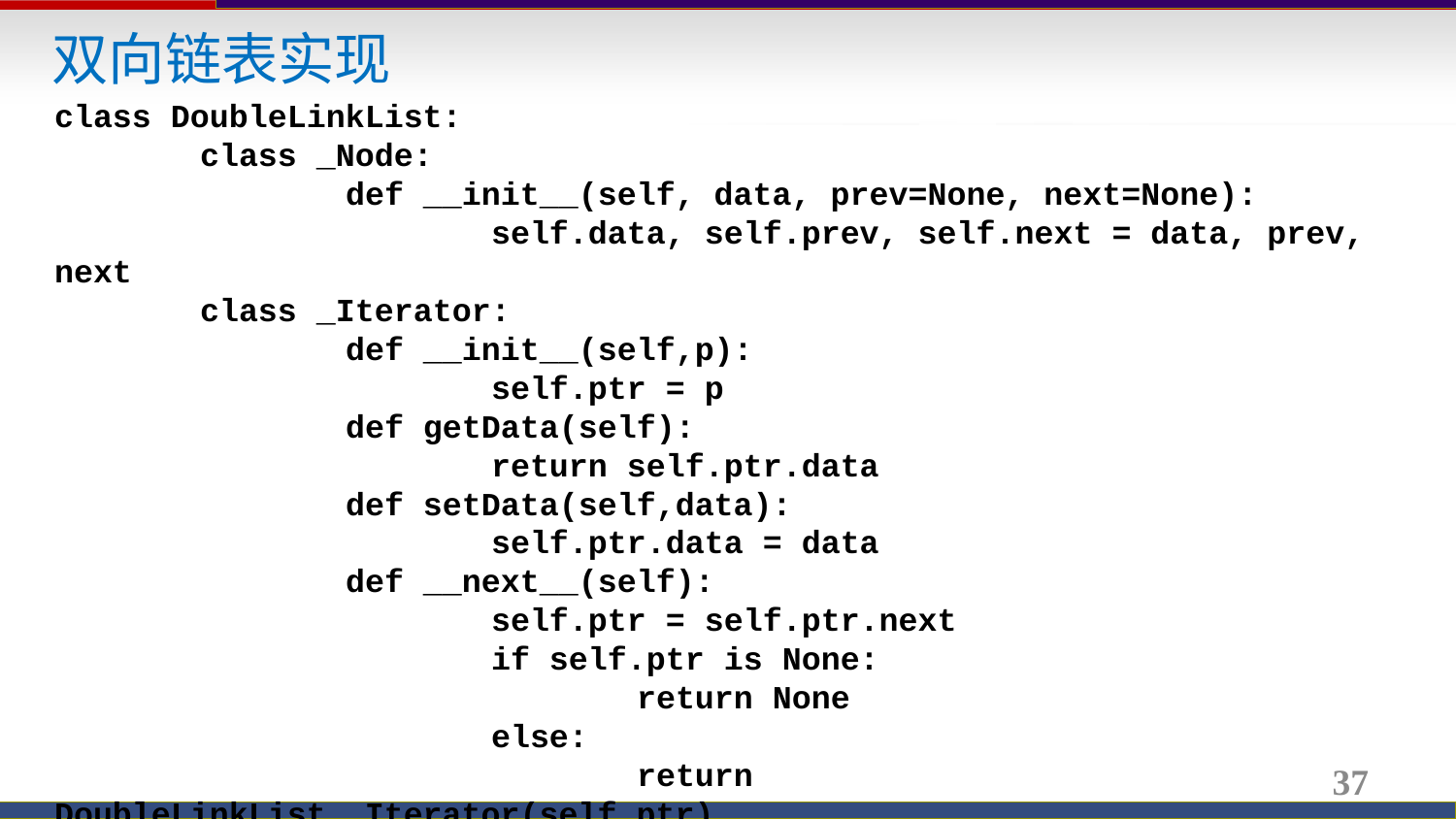

双向链表实现
class DoubleLinkList:
	class _Node:
		def __init__(self, data, prev=None, next=None):
			self.data, self.prev, self.next = data, prev, next
	class _Iterator:
		def __init__(self,p):
			self.ptr = p
		def getData(self):
			return self.ptr.data
		def setData(self,data):
			self.ptr.data = data
		def __next__(self):
			self.ptr = self.ptr.next
			if self.ptr is None:
				return None
			else:
				return DoubleLinkList._Iterator(self.ptr)